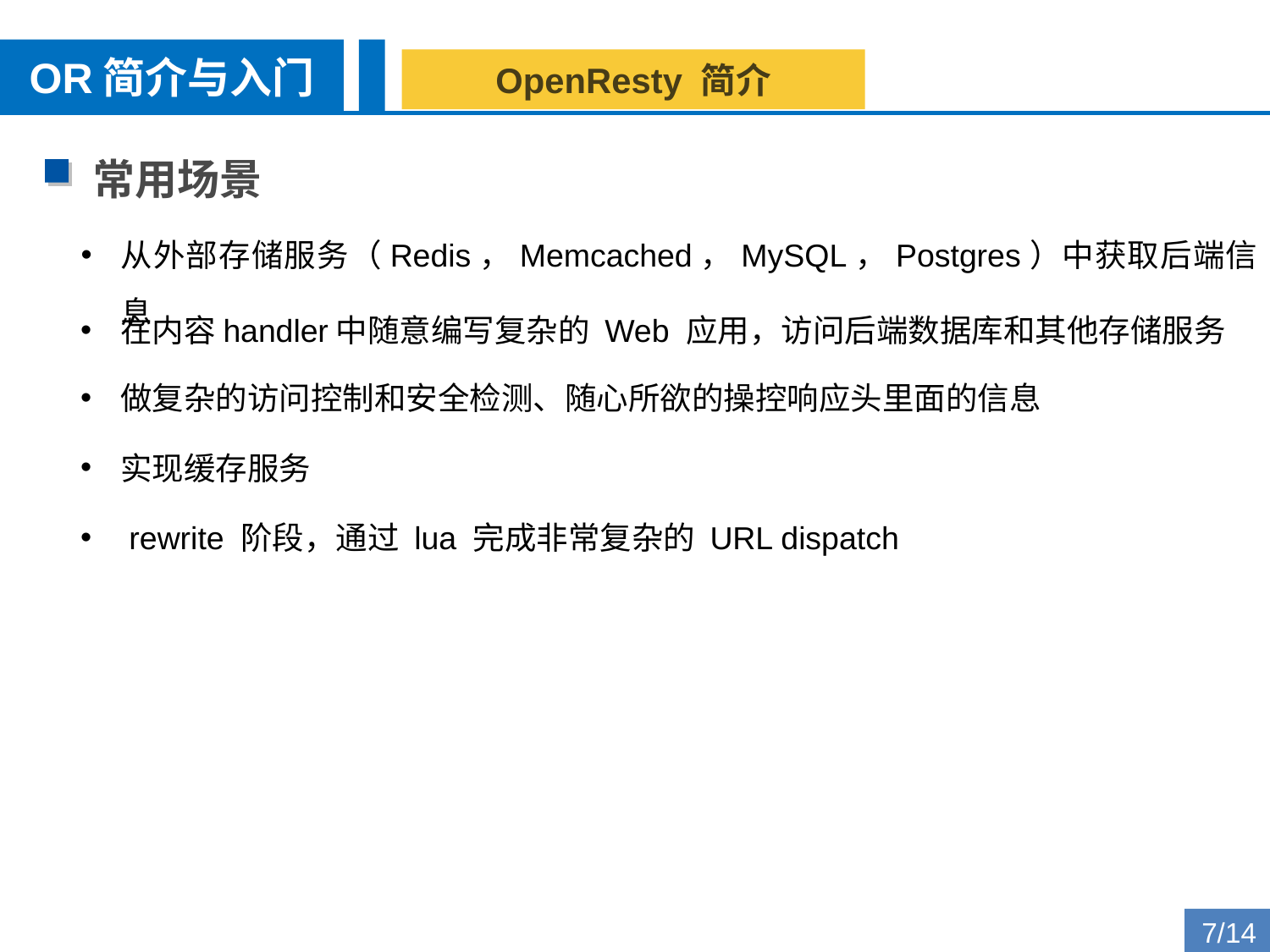

OR简介与入门

OpenResty 简介
常用场景

从外部存储服务（Redis，Memcached，MySQL，Postgres）中获取后端信息
在内容handler中随意编写复杂的 Web 应用，访问后端数据库和其他存储服务
做复杂的访问控制和安全检测、随心所欲的操控响应头里面的信息
实现缓存服务
 rewrite 阶段，通过 lua 完成非常复杂的 URL dispatch
7/14